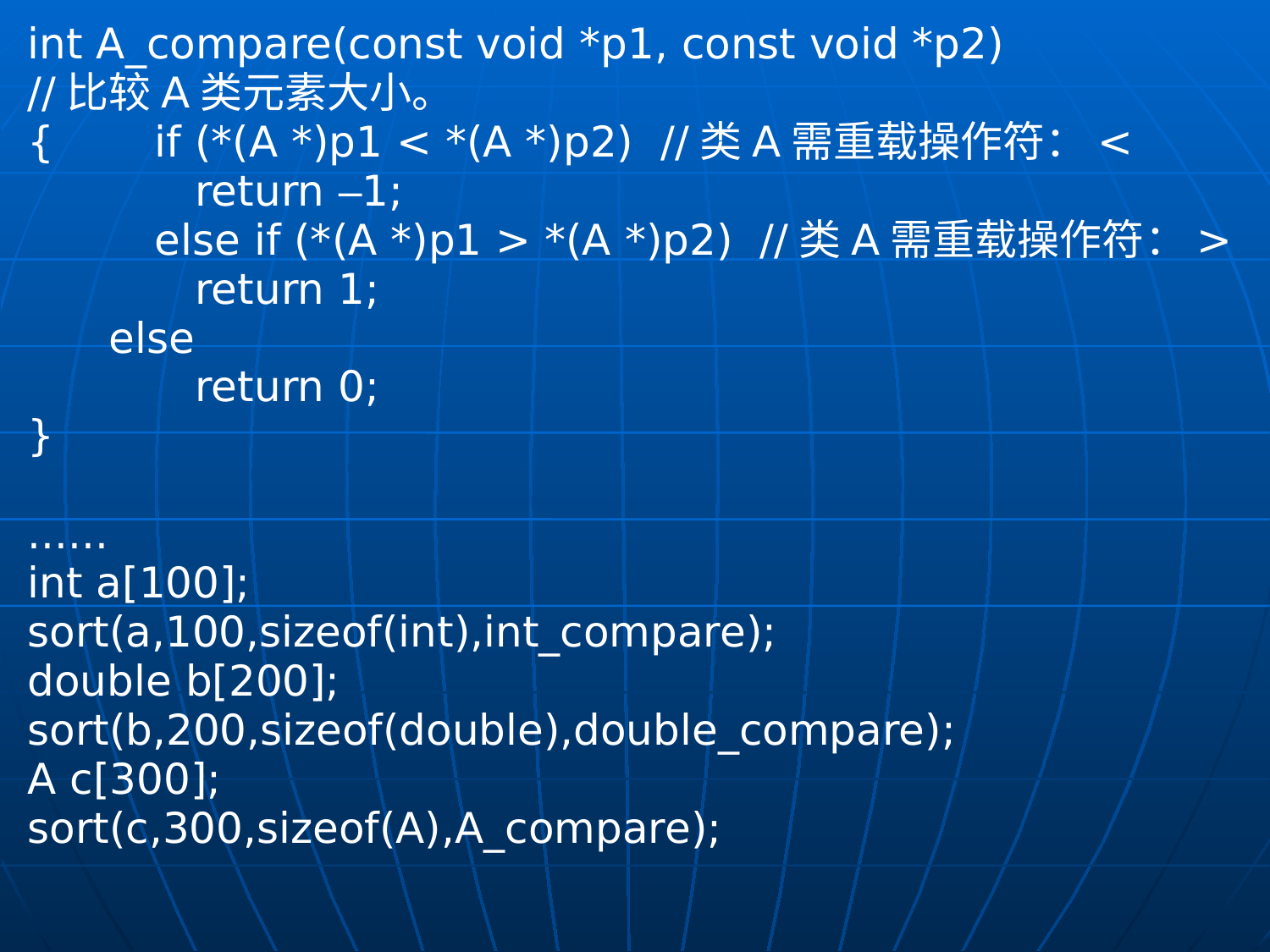

int A_compare(const void *p1, const void *p2)
//比较A类元素大小。
{	if (*(A *)p1 < *(A *)p2)  //类A需重载操作符：<
	   return –1;
	else if (*(A *)p1 > *(A *)p2)  //类A需重载操作符：>
	   return 1;
      else
	   return 0;
}

......
int a[100];
sort(a,100,sizeof(int),int_compare);
double b[200];
sort(b,200,sizeof(double),double_compare);
A c[300];
sort(c,300,sizeof(A),A_compare);